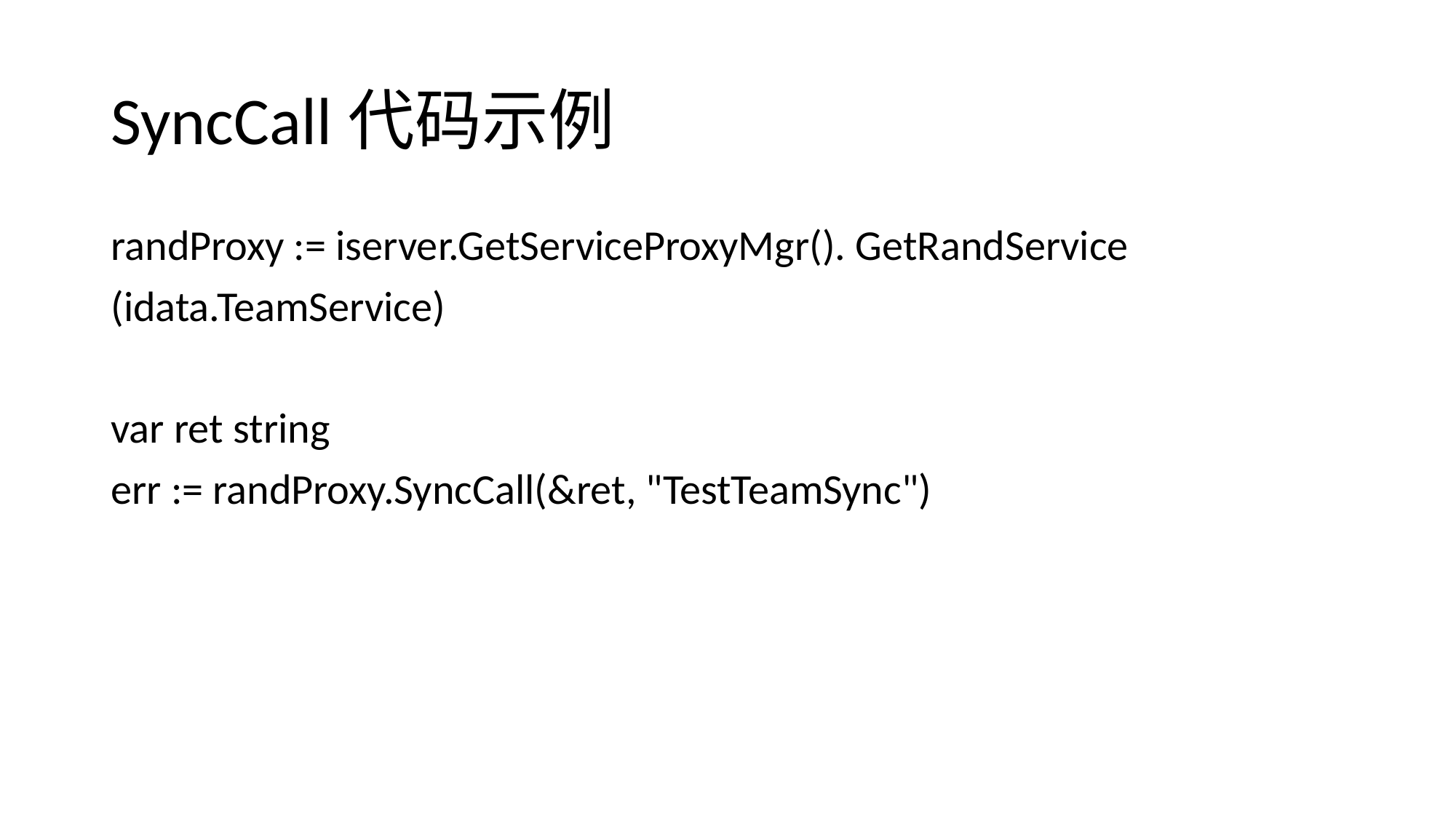

# SyncCall代码示例
randProxy := iserver.GetServiceProxyMgr(). GetRandService
(idata.TeamService)

var ret string
err := randProxy.SyncCall(&ret, "TestTeamSync")